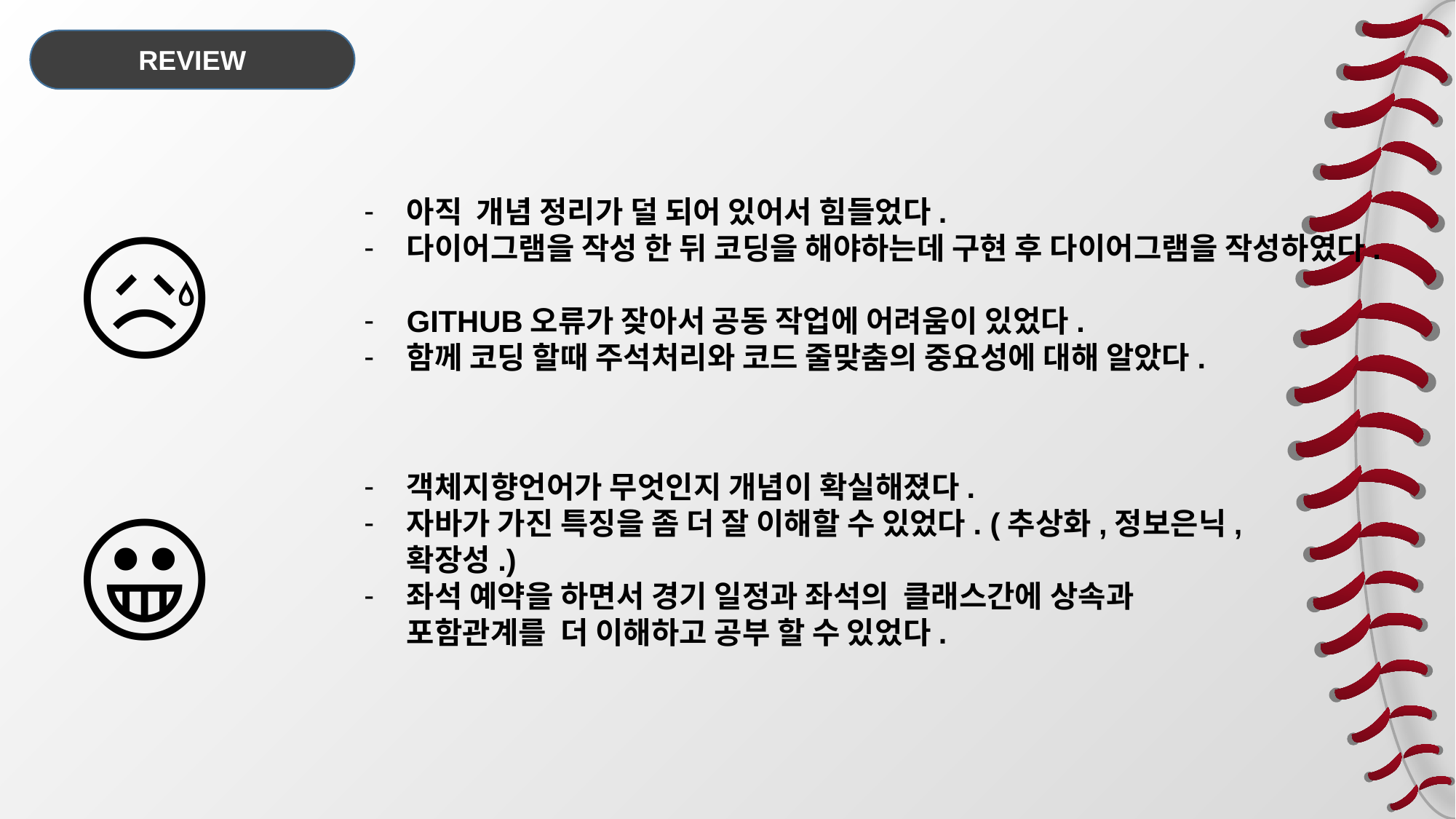

REVIEW
아직  개념 정리가 덜 되어 있어서 힘들었다.
다이어그램을 작성 한 뒤 코딩을 해야하는데 구현 후 다이어그램을 작성하였다.
GITHUB오류가 잦아서 공동 작업에 어려움이 있었다.
함께 코딩 할때 주석처리와 코드 줄맞춤의 중요성에 대해 알았다.

😥

객체지향언어가 무엇인지 개념이 확실해졌다.
자바가 가진 특징을 좀 더 잘 이해할 수 있었다. (추상화,정보은닉,확장성.)
좌석 예약을 하면서 경기 일정과 좌석의  클래스간에 상속과 포함관계를  더 이해하고 공부 할 수 있었다.

😀